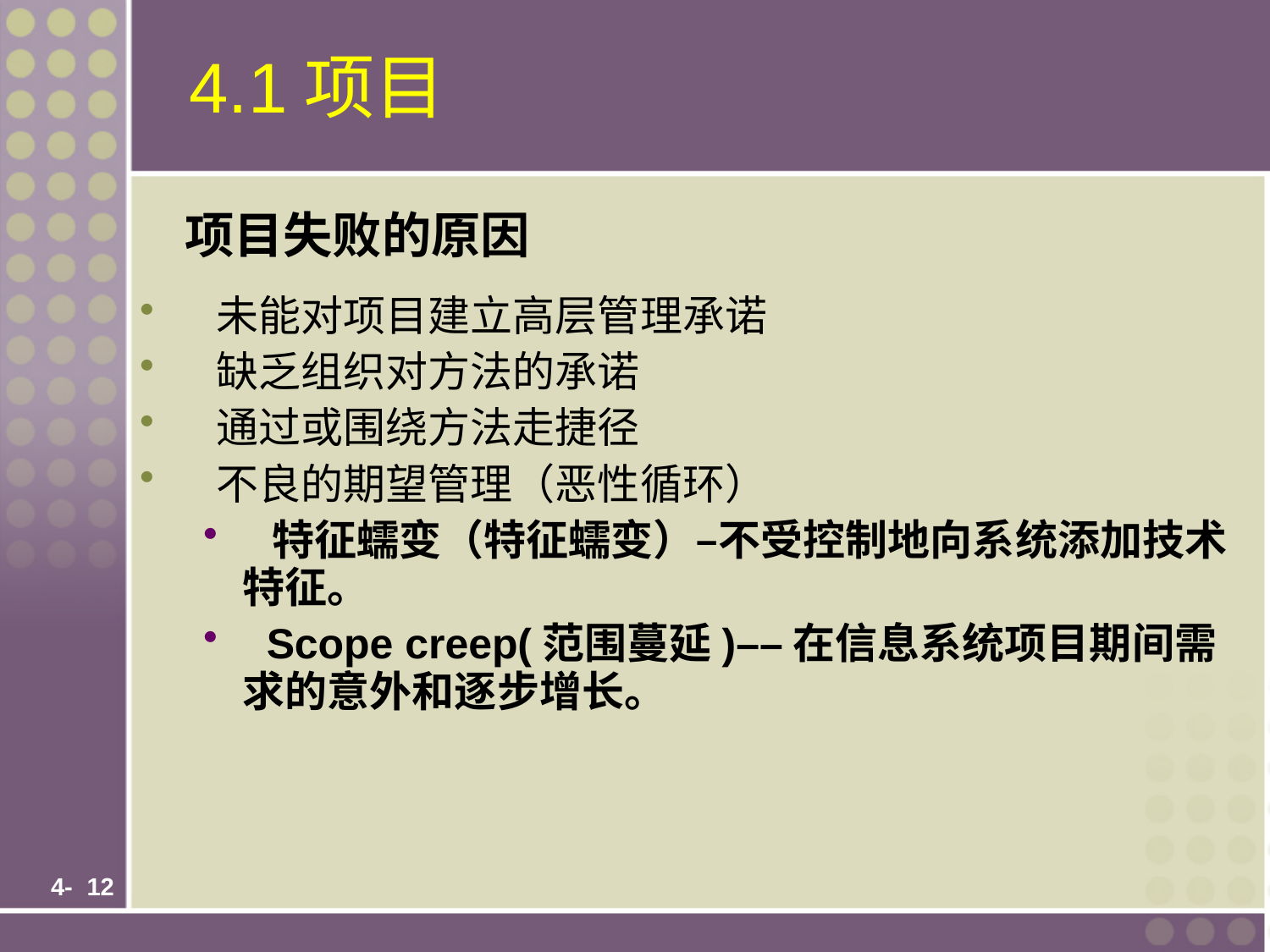

4.1项目
# 项目失败的原因
  未能对项目建立高层管理承诺
  缺乏组织对方法的承诺
  通过或围绕方法走捷径
  不良的期望管理（恶性循环）
  特征蠕变（特征蠕变）–不受控制地向系统添加技术特征。
  Scope creep(范围蔓延)––在信息系统项目期间需求的意外和逐步增长。
  4-  12